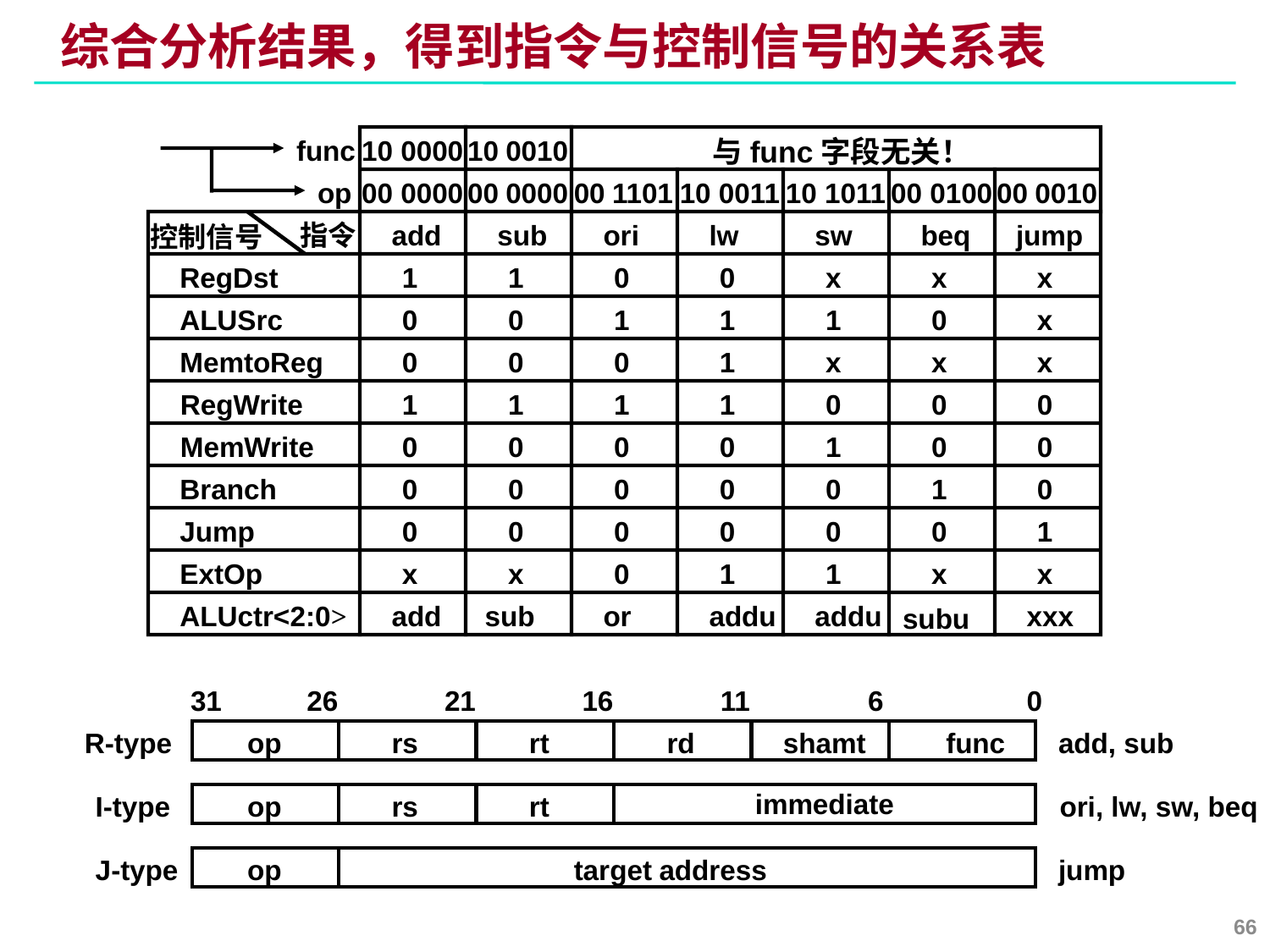

# 综合分析结果，得到指令与控制信号的关系表

func
10 0000

10 0010
与func字段无关！

op
00 0000

00 0000
00 1101
10 0011
10 1011
00 0100
00 0010

add
sub
ori
lw
sw
beq
jump

RegDst

ALUSrc

MemtoReg

RegWrite

MemWrite

Branch

Jump

ExtOp

ALUctr<2:0>

1
1
0
0
x
x
x
0
0
1
1
1
0
x
0
0
0
1
x
x
x
1
1
1
1
0
0
0
0
0
0
0
1
0
0
0
0
0
0
0
1
0
0
0
0
0
0
0
1
x
x
0
1
1
x
x
add
   sub
or
addu
addu
xxx
 subu
指令
控制信号
31
26
21
16
11
6
0
op

rs

rt

rd

shamt

func

R-type
add, sub
immediate
op

rs

rt

I-type
ori, lw, sw, beq
J-type
op

target address

jump
66